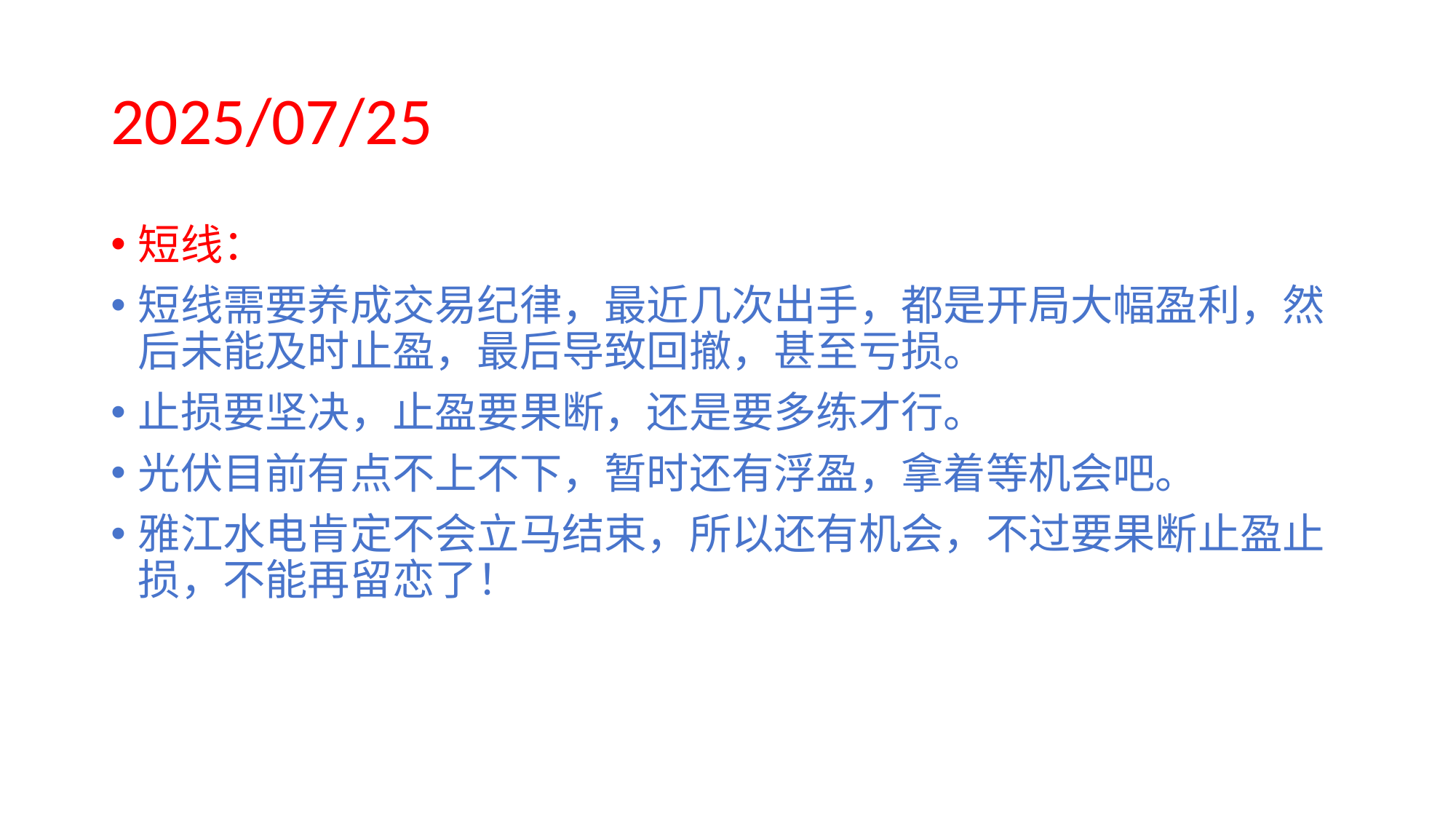

# 2025/07/25
短线：
短线需要养成交易纪律，最近几次出手，都是开局大幅盈利，然后未能及时止盈，最后导致回撤，甚至亏损。
止损要坚决，止盈要果断，还是要多练才行。
光伏目前有点不上不下，暂时还有浮盈，拿着等机会吧。
雅江水电肯定不会立马结束，所以还有机会，不过要果断止盈止损，不能再留恋了！